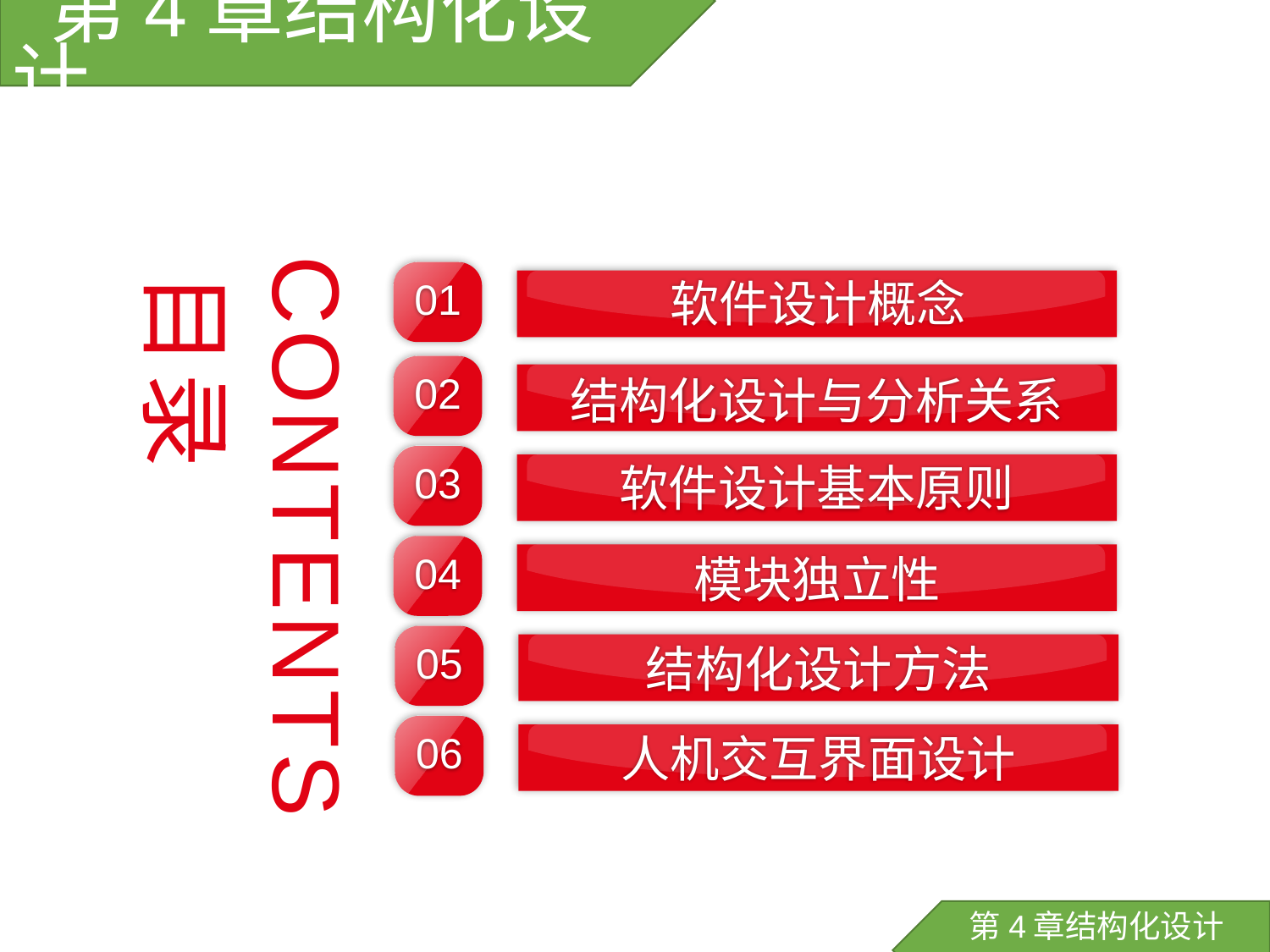

第4章结构化设计
CONTENTS
目录

01
软件设计概念

02
结构化设计与分析关系

03
软件设计基本原则

04
模块独立性

05
结构化设计方法

06
人机交互界面设计

第4章结构化设计

3